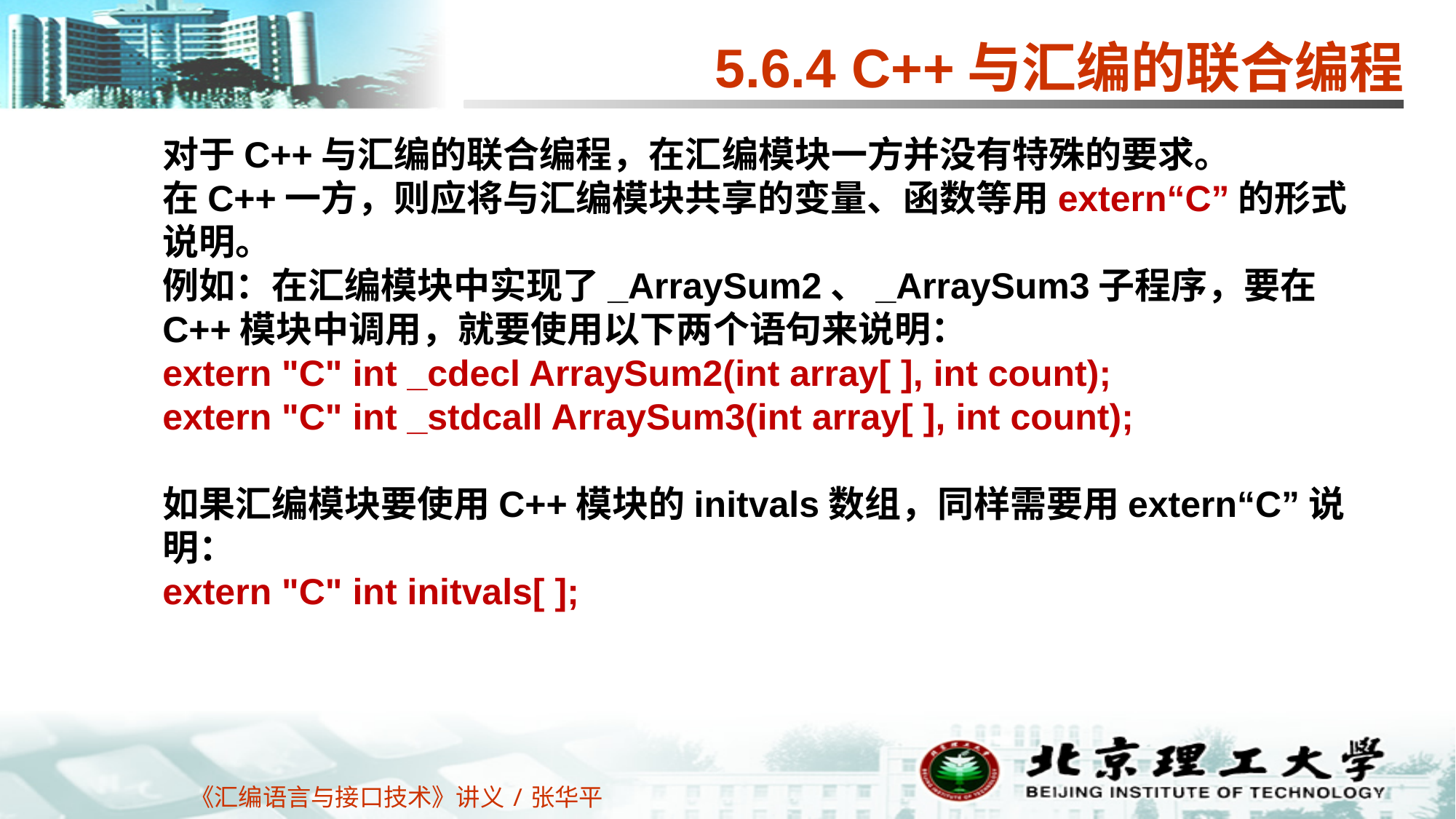

5.6.4 C++与汇编的联合编程
对于C++与汇编的联合编程，在汇编模块一方并没有特殊的要求。
在C++一方，则应将与汇编模块共享的变量、函数等用extern“C”的形式说明。
例如：在汇编模块中实现了_ArraySum2、_ArraySum3子程序，要在C++模块中调用，就要使用以下两个语句来说明：
extern "C" int _cdecl ArraySum2(int array[ ], int count);
extern "C" int _stdcall ArraySum3(int array[ ], int count);

如果汇编模块要使用C++模块的initvals数组，同样需要用extern“C”说明：
extern "C" int initvals[ ];